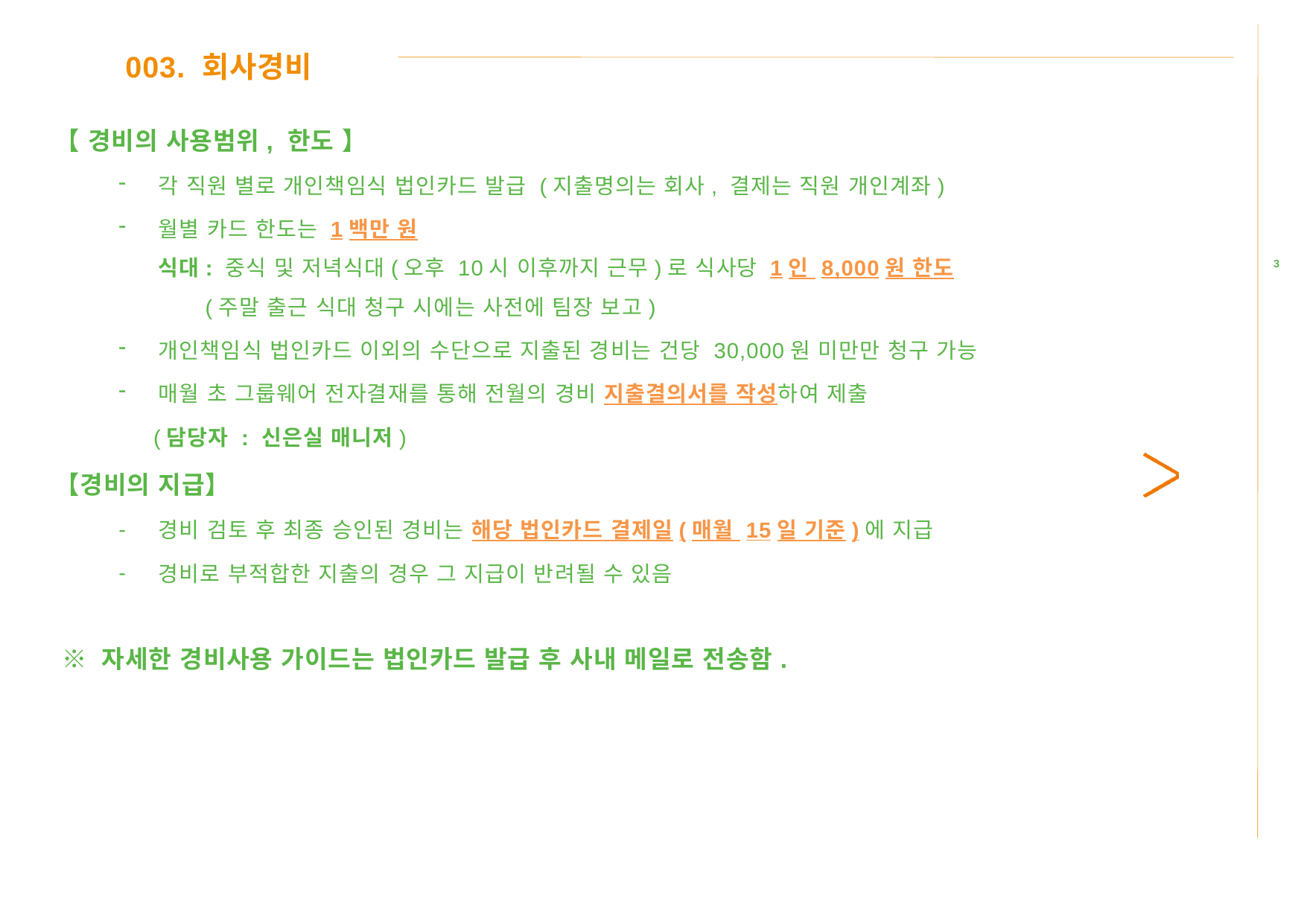

003. 회사경비
【 경비의 사용범위, 한도 】
각 직원 별로 개인책임식 법인카드 발급 (지출명의는 회사, 결제는 직원 개인계좌)
월별 카드 한도는 1백만 원
식대: 중식 및 저녁식대(오후 10시 이후까지 근무)로 식사당 1인 8,000원 한도
      (주말 출근 식대 청구 시에는 사전에 팀장 보고)
개인책임식 법인카드 이외의 수단으로 지출된 경비는 건당 30,000원 미만만 청구 가능
매월 초 그룹웨어 전자결재를 통해 전월의 경비 지출결의서를 작성하여 제출
     (담당자 : 신은실 매니저)
【경비의 지급】
경비 검토 후 최종 승인된 경비는 해당 법인카드 결제일(매월 15일 기준)에 지급
경비로 부적합한 지출의 경우 그 지급이 반려될 수 있음

 ※ 자세한 경비사용 가이드는 법인카드 발급 후 사내 메일로 전송함.

3